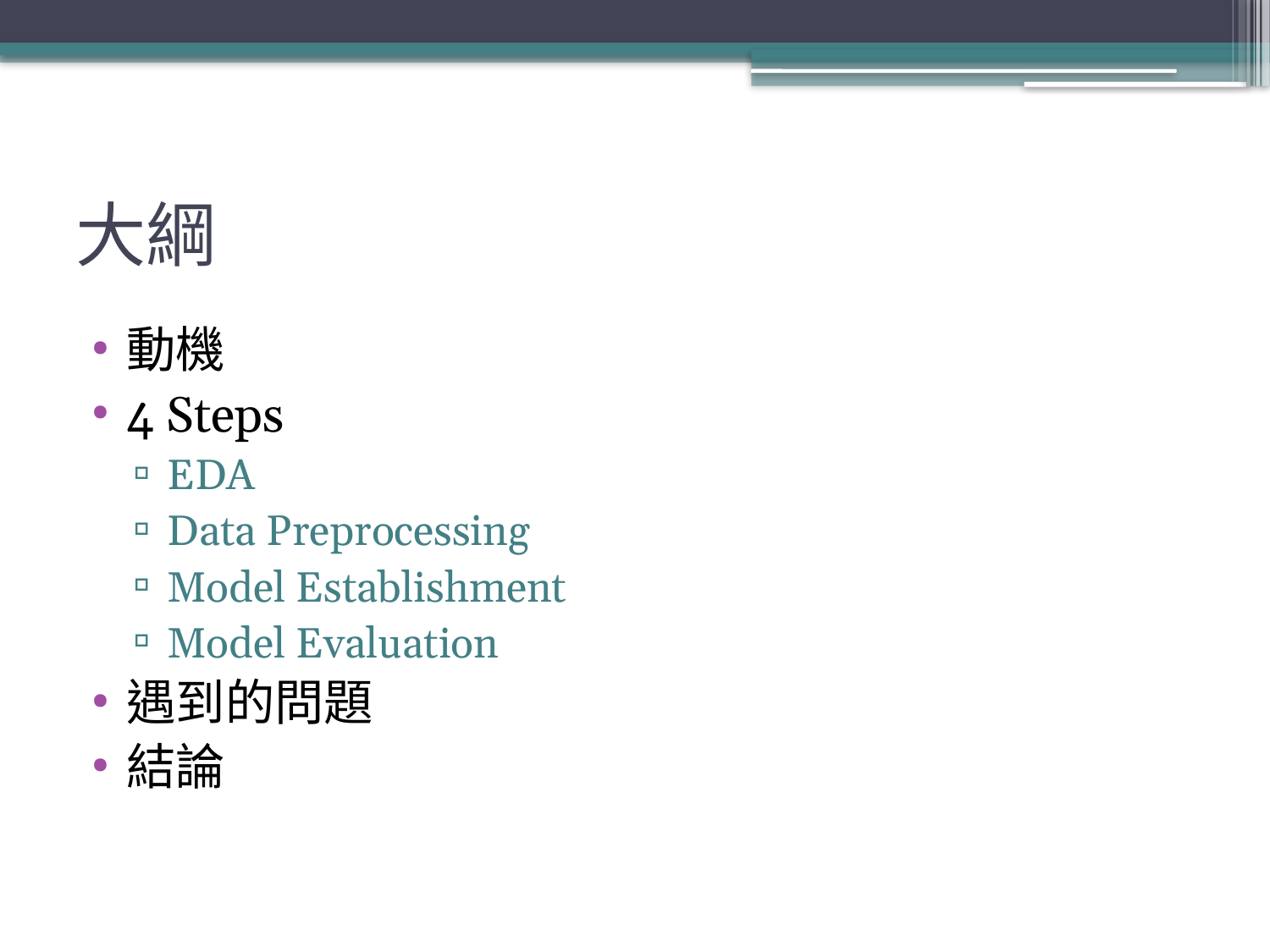

# 大綱
動機
4 Steps
EDA
Data Preprocessing
Model Establishment
Model Evaluation
遇到的問題
結論